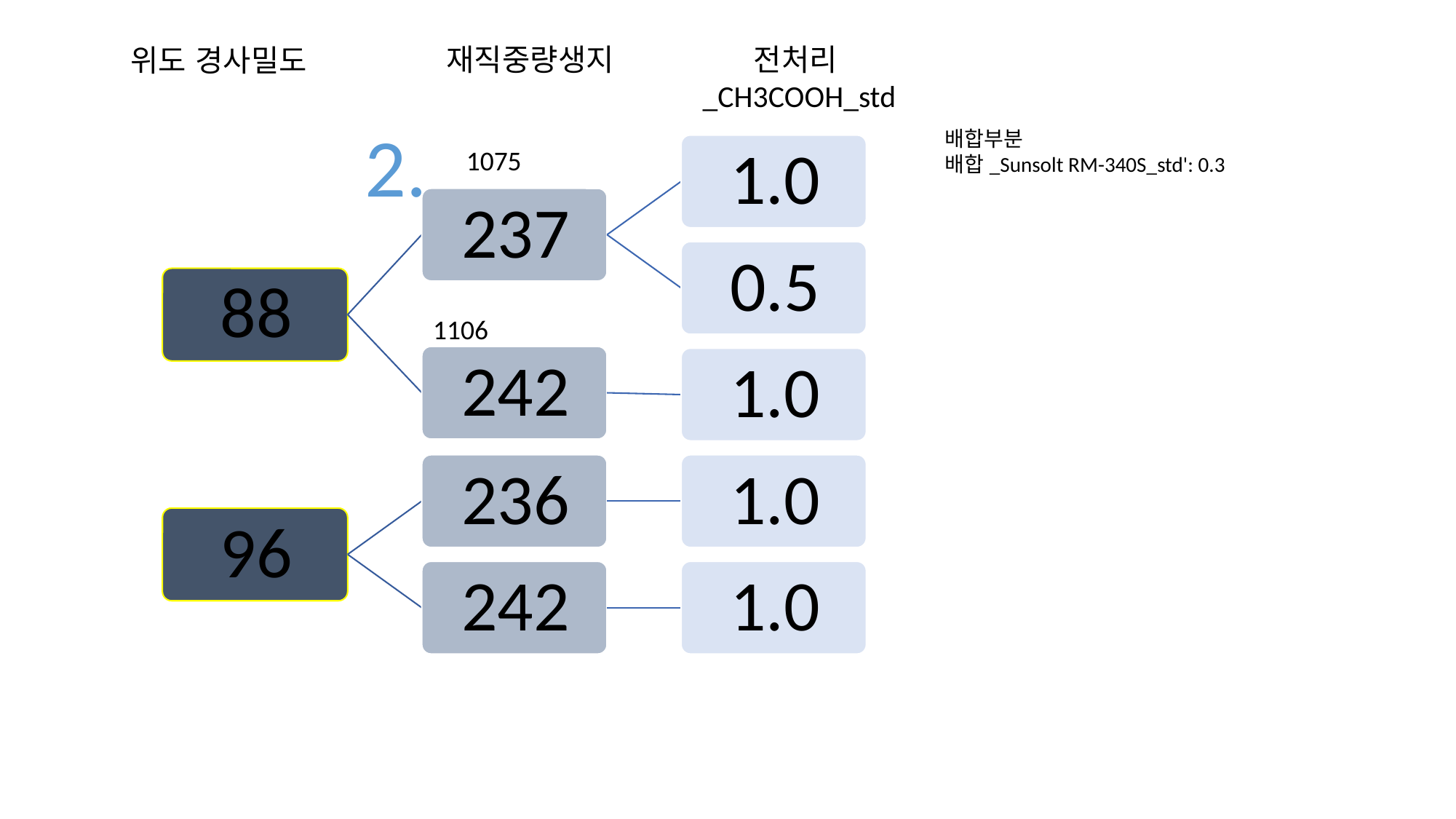

재직중량생지
전처리_CH3COOH_std
위도 경사밀도
2.
배합부분
배합_Sunsolt RM-340S_std': 0.3
88

237

1.0

0.5

242

1.0
96

236

1.0

242

1.0
1075
1106